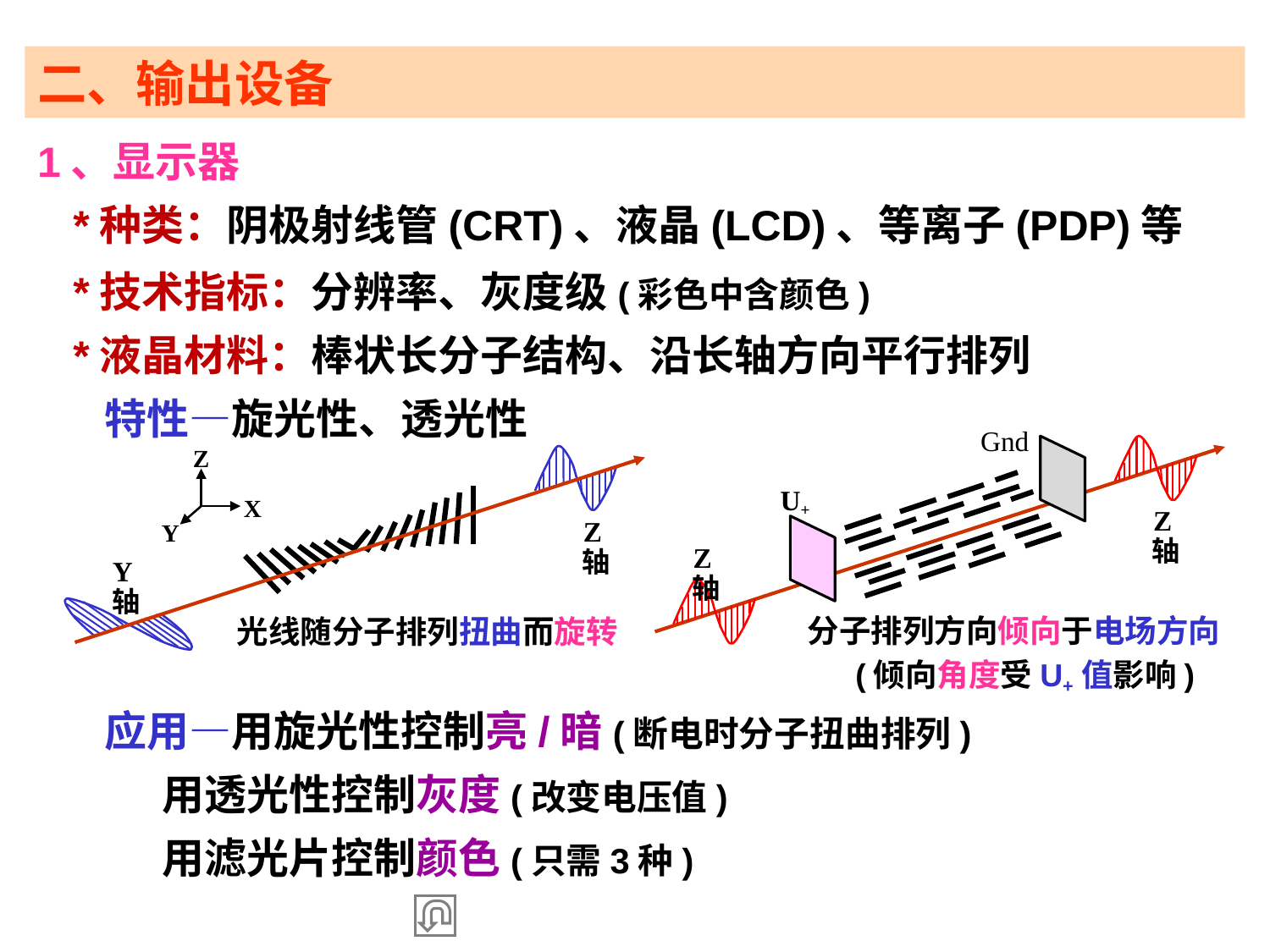

二、输出设备
1、显示器
   *种类：阴极射线管(CRT)、液晶(LCD)、等离子(PDP)等
   *技术指标：分辨率、灰度级(彩色中含颜色)
   *液晶材料：棒状长分子结构、沿长轴方向平行排列
      特性—旋光性、透光性
Gnd

U+
Z轴

Z轴

分子排列方向倾向于电场方向
(倾向角度受U+值影响)

Z
X
Z轴
Y
Y轴

光线随分子排列扭曲而旋转
      应用—用旋光性控制亮/暗(断电时分子扭曲排列)
            用透光性控制灰度(改变电压值)
            用滤光片控制颜色(只需3种)

20